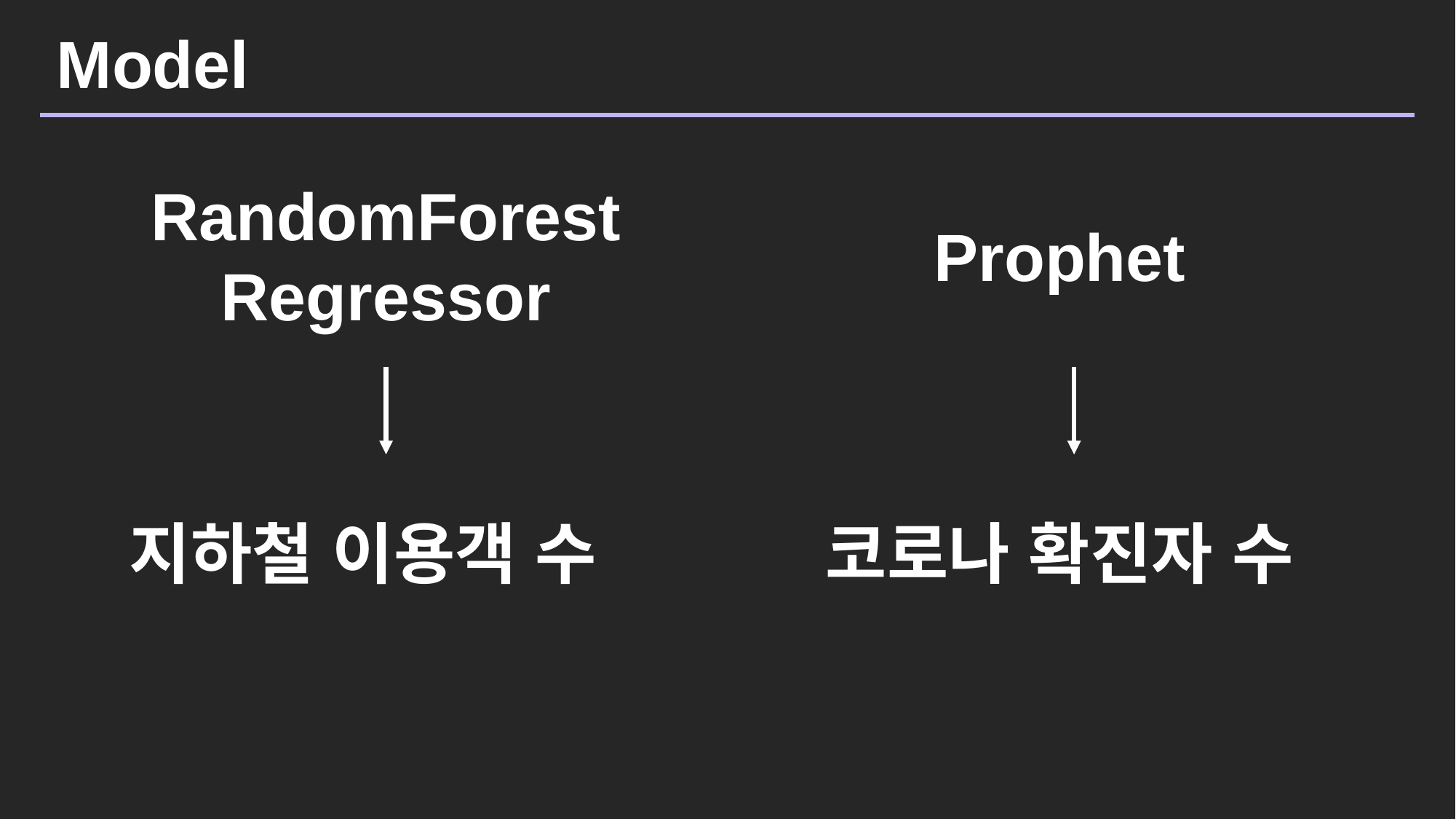

Model
RandomForestRegressor
Prophet
코로나 확진자 수
지하철 이용객 수